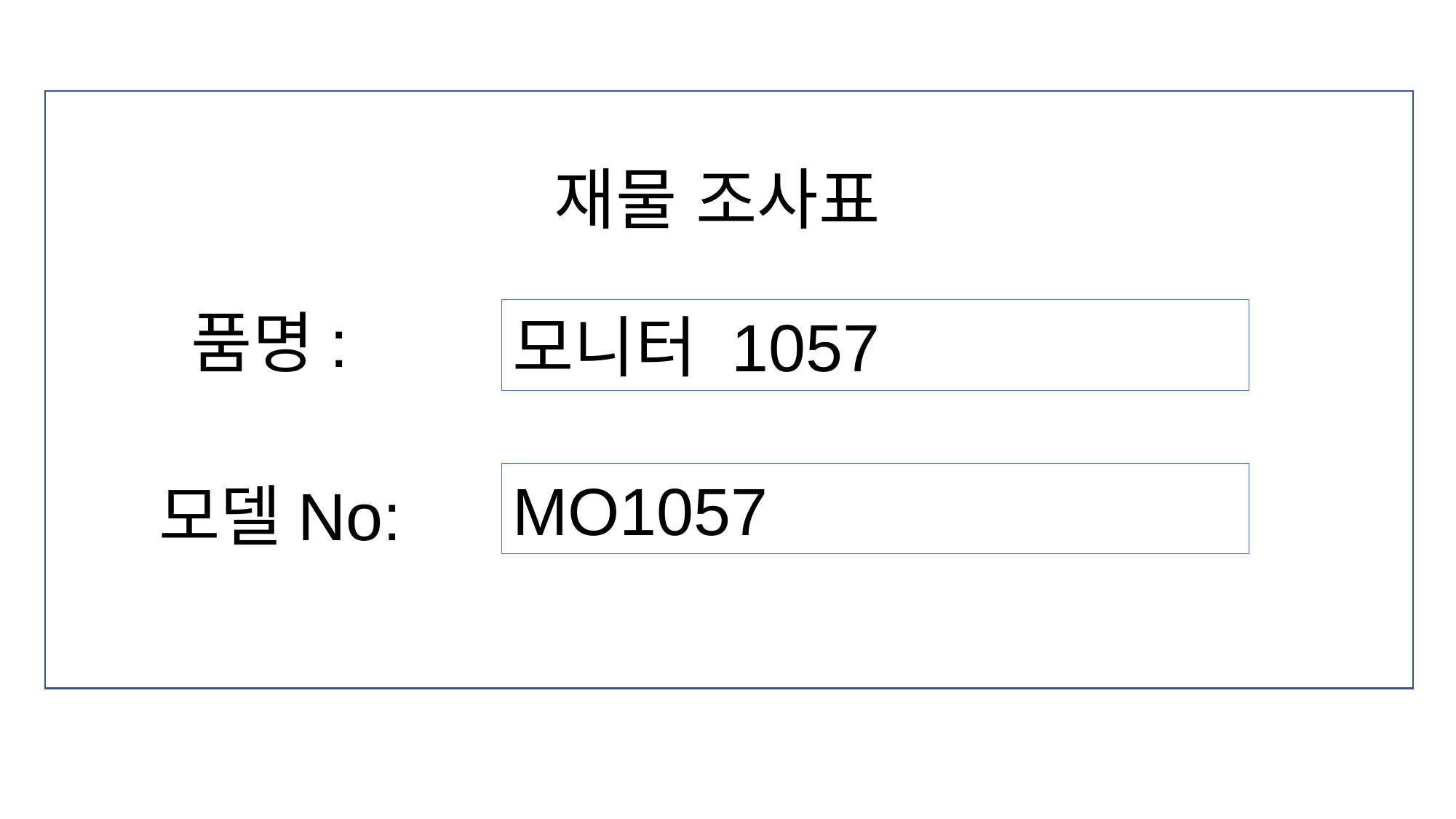

재물 조사표
품명:
모니터 1057
MO1057
모델No: